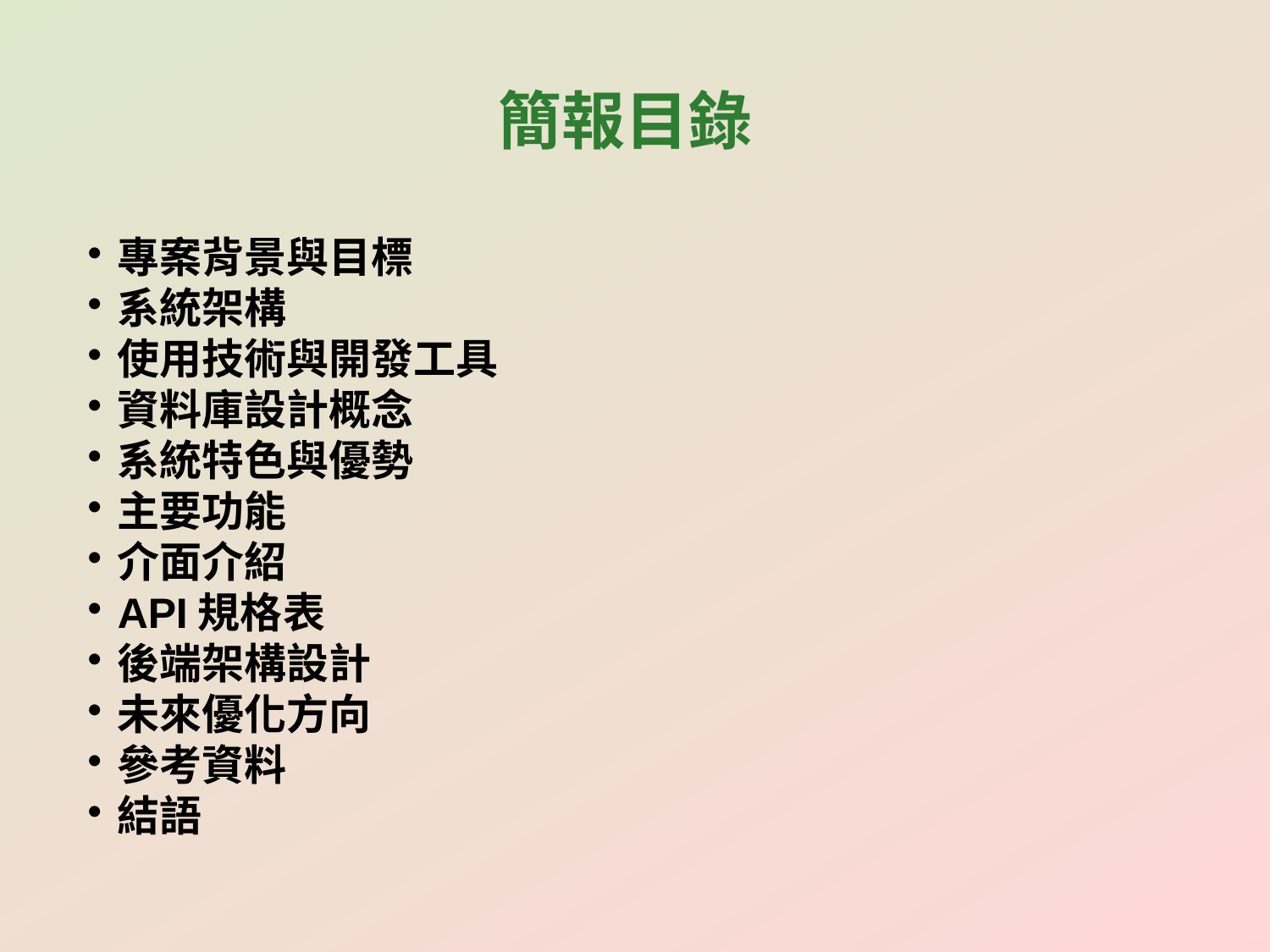

簡報目錄
專案背景與目標
系統架構
使用技術與開發工具
資料庫設計概念
系統特色與優勢
主要功能
介面介紹
API規格表
後端架構設計
未來優化方向
參考資料
結語